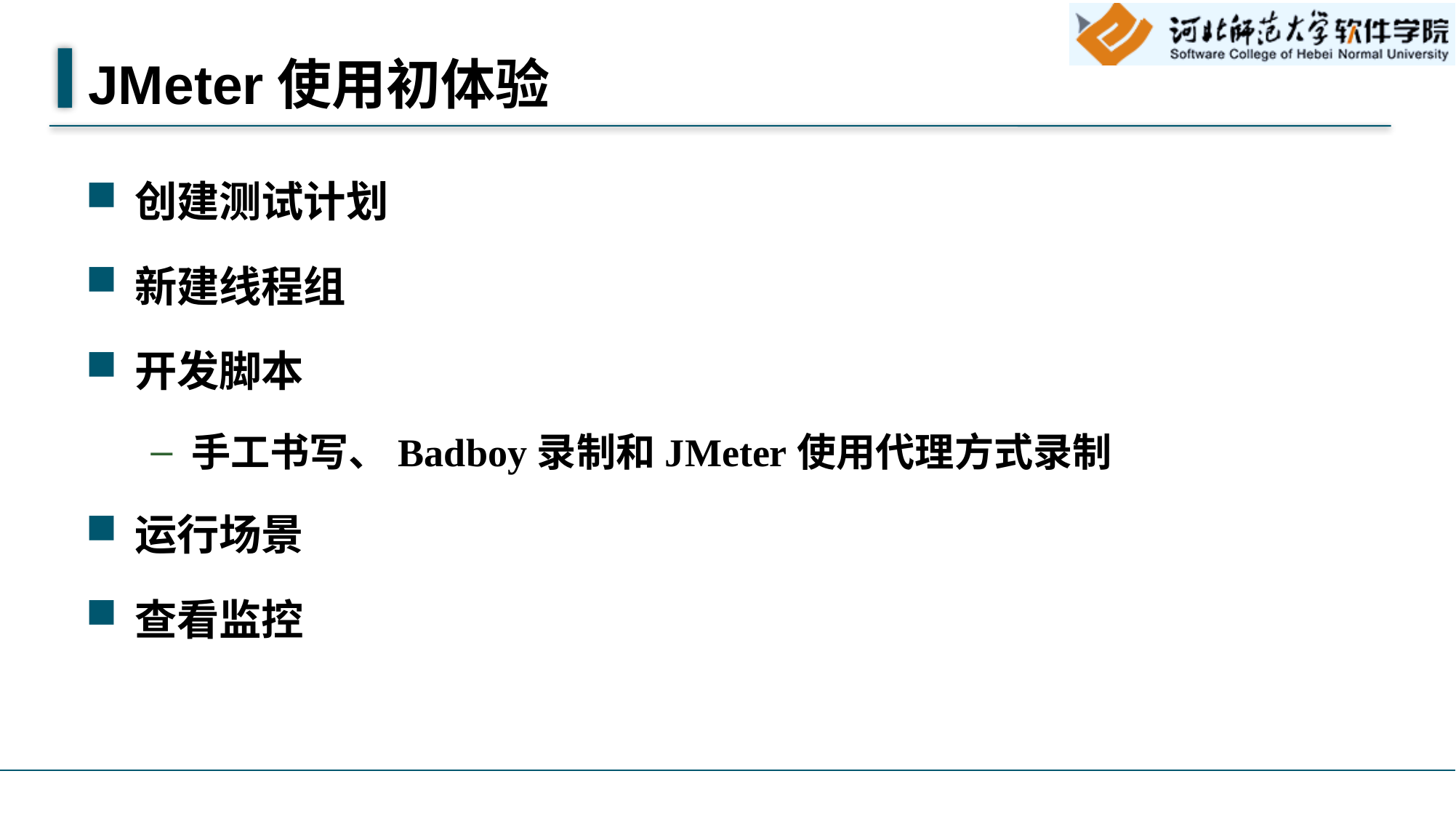

# JMeter使用初体验
创建测试计划
新建线程组
开发脚本
手工书写、Badboy录制和JMeter使用代理方式录制
运行场景
查看监控